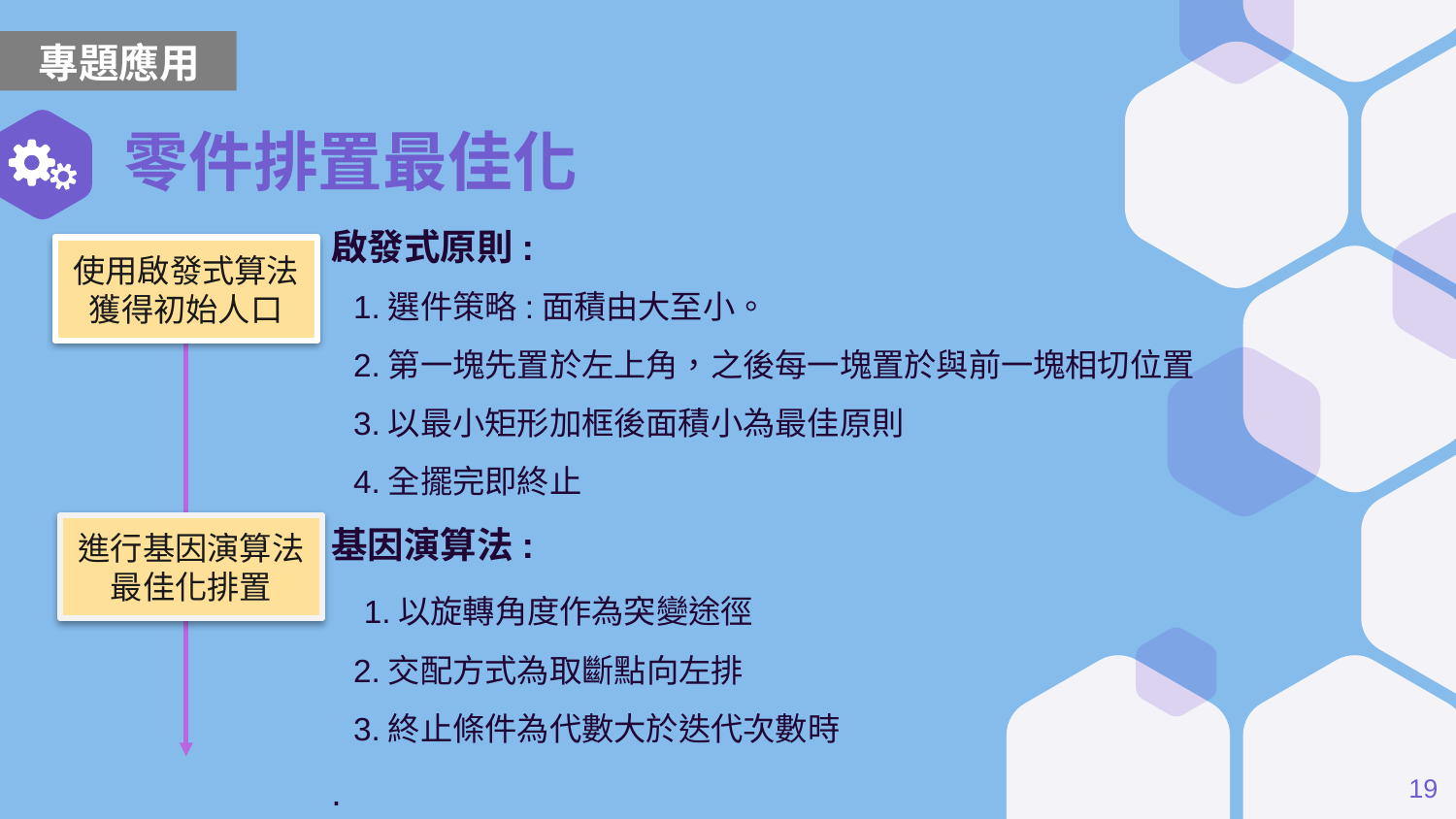

專題應用
# 零件排置最佳化

啟發式原則:
1.選件策略:面積由大至小。
2.第一塊先置於左上角，之後每一塊置於與前一塊相切位置
3.以最小矩形加框後面積小為最佳原則
4.全擺完即終止
使用啟發式算法獲得初始人口
進行基因演算法最佳化排置
基因演算法:
 1.以旋轉角度作為突變途徑
2.交配方式為取斷點向左排
3.終止條件為代數大於迭代次數時
.
19